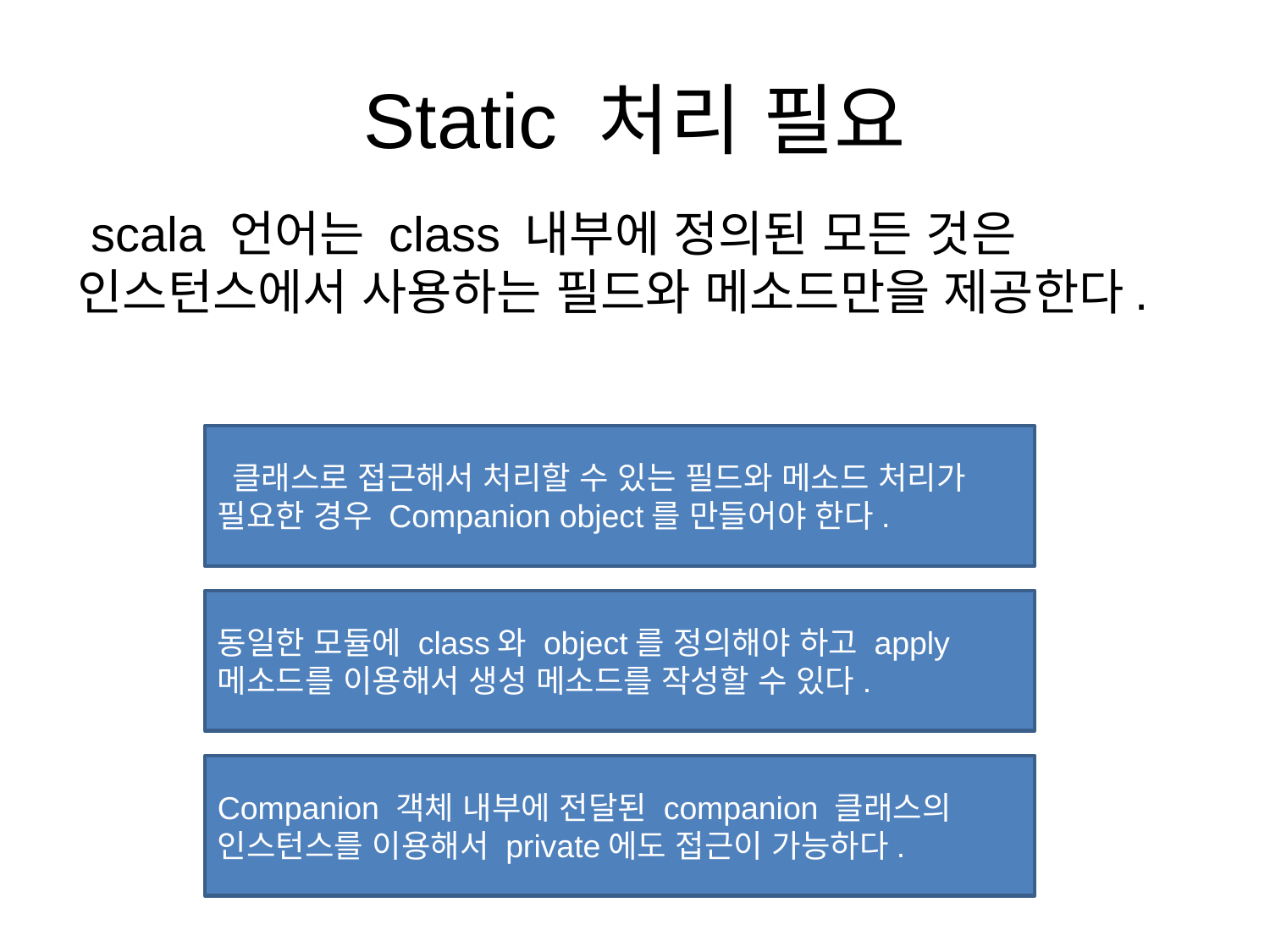

# Static 처리 필요
 scala 언어는 class 내부에 정의된 모든 것은 인스턴스에서 사용하는 필드와 메소드만을 제공한다.
 클래스로 접근해서 처리할 수 있는 필드와 메소드 처리가 필요한 경우 Companion object를 만들어야 한다.
동일한 모듈에 class와 object를 정의해야 하고 apply 메소드를 이용해서 생성 메소드를 작성할 수 있다.
Companion 객체 내부에 전달된 companion 클래스의 인스턴스를 이용해서 private에도 접근이 가능하다.